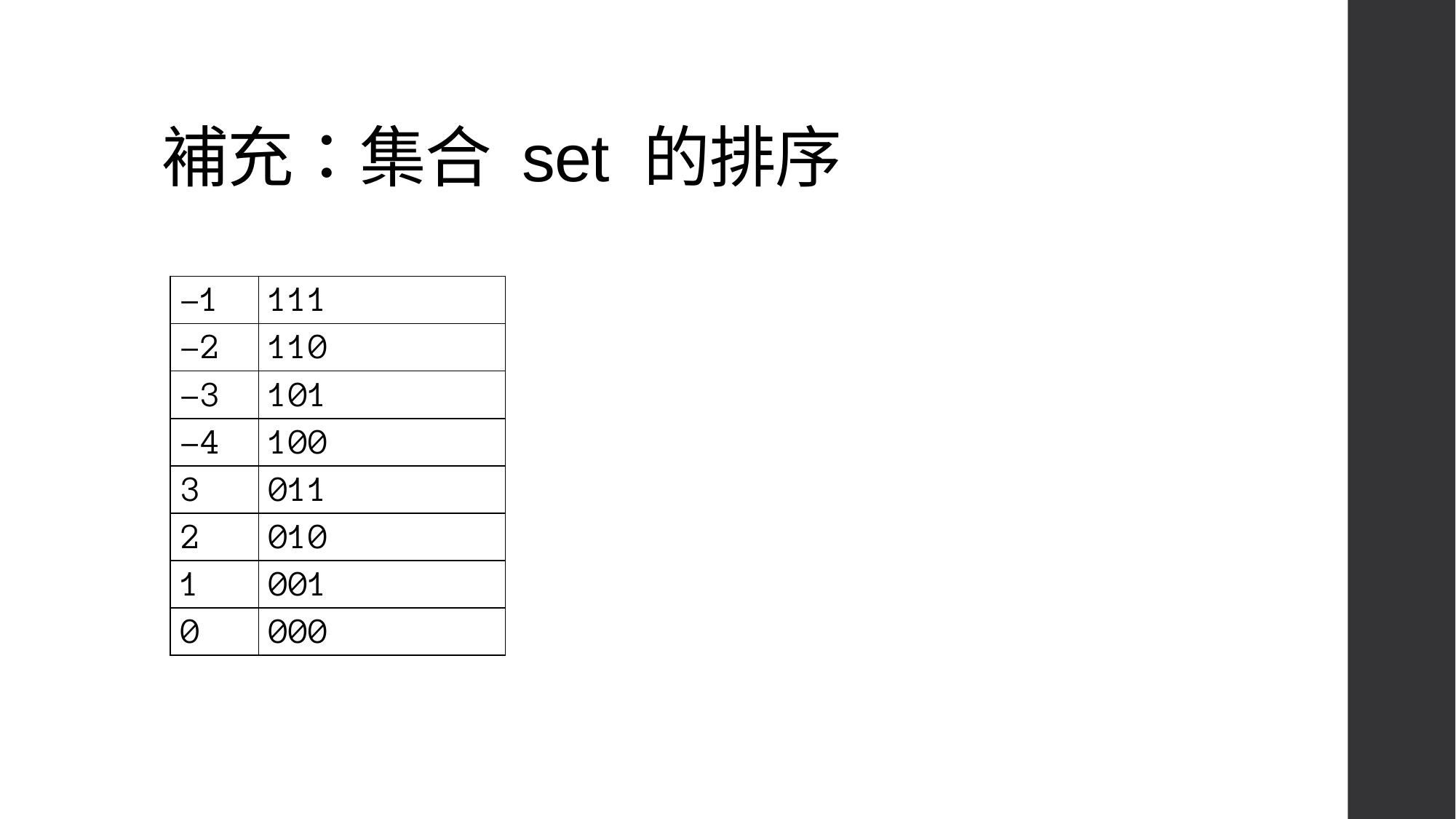

# 補充：集合 set 的排序
| -1 | 111 |
| --- | --- |
| -2 | 110 |
| -3 | 101 |
| -4 | 100 |
| 3 | 011 |
| 2 | 010 |
| 1 | 001 |
| 0 | 000 |